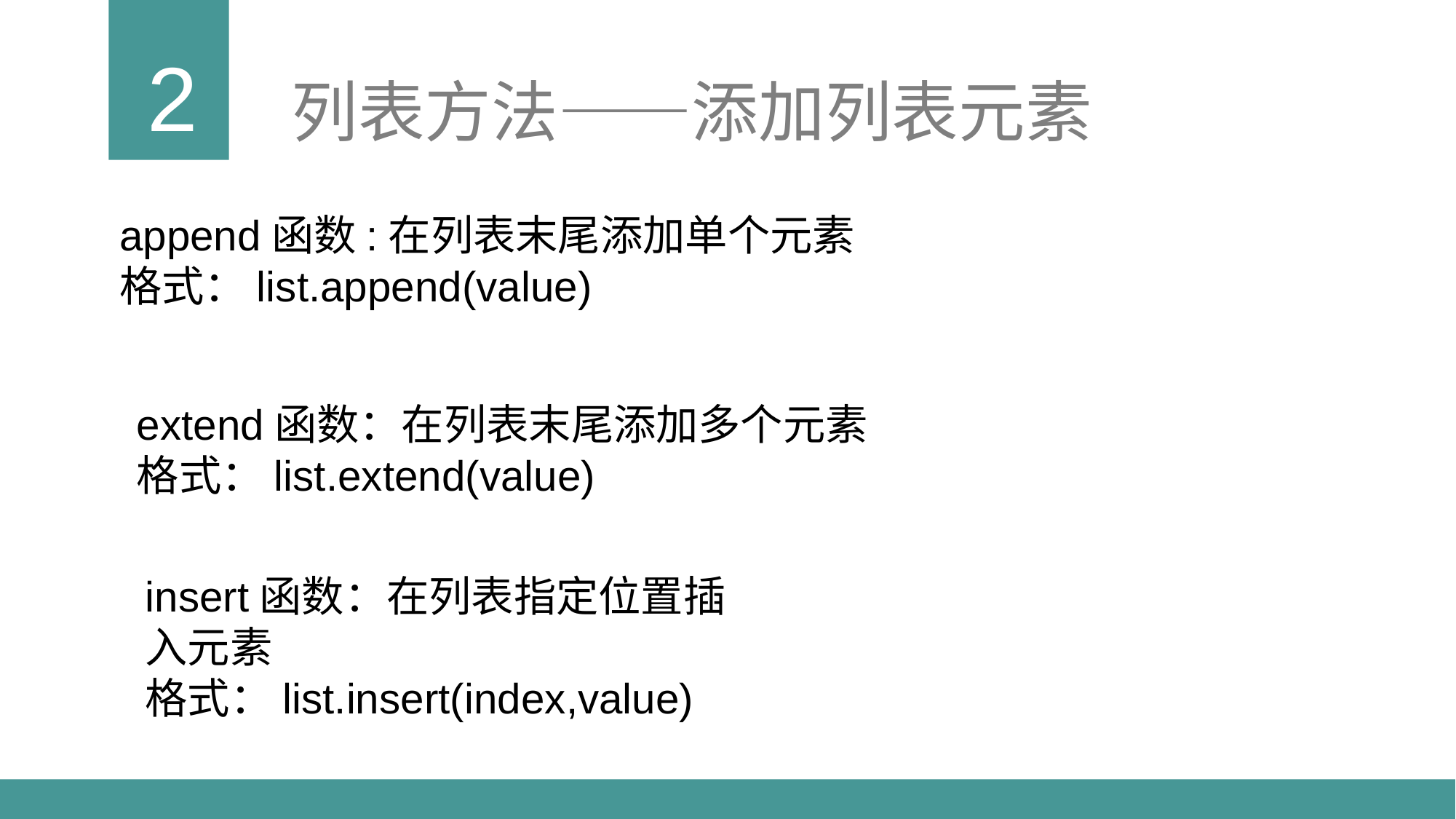

2
列表方法——添加列表元素
append函数:在列表末尾添加单个元素
格式：list.append(value)
extend函数：在列表末尾添加多个元素
格式：list.extend(value)
insert函数：在列表指定位置插入元素
格式：list.insert(index,value)